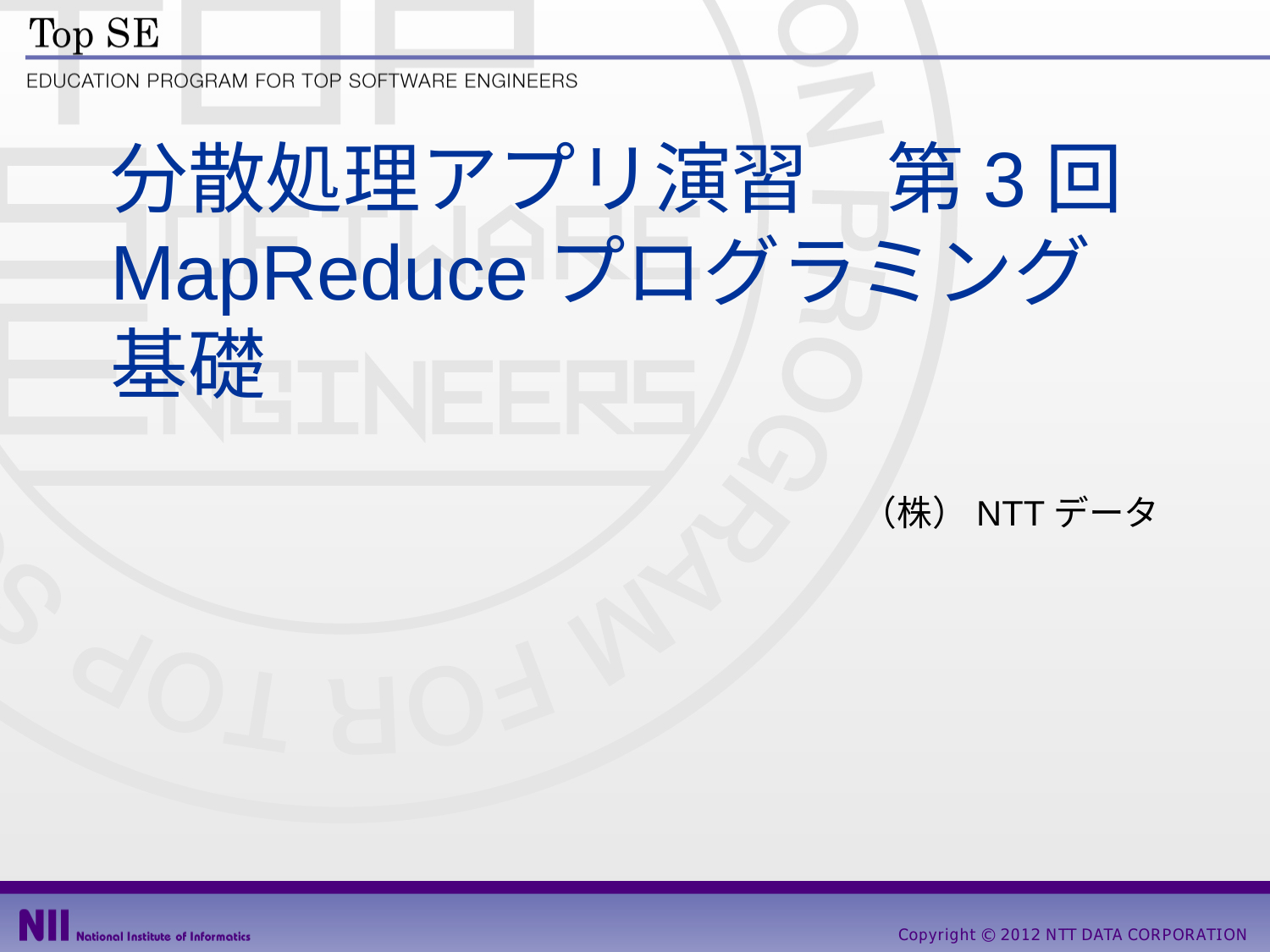

# 分散処理アプリ演習　第3回 MapReduceプログラミング基礎
（株）NTTデータ
Copyright © 2012 NTT DATA CORPORATION